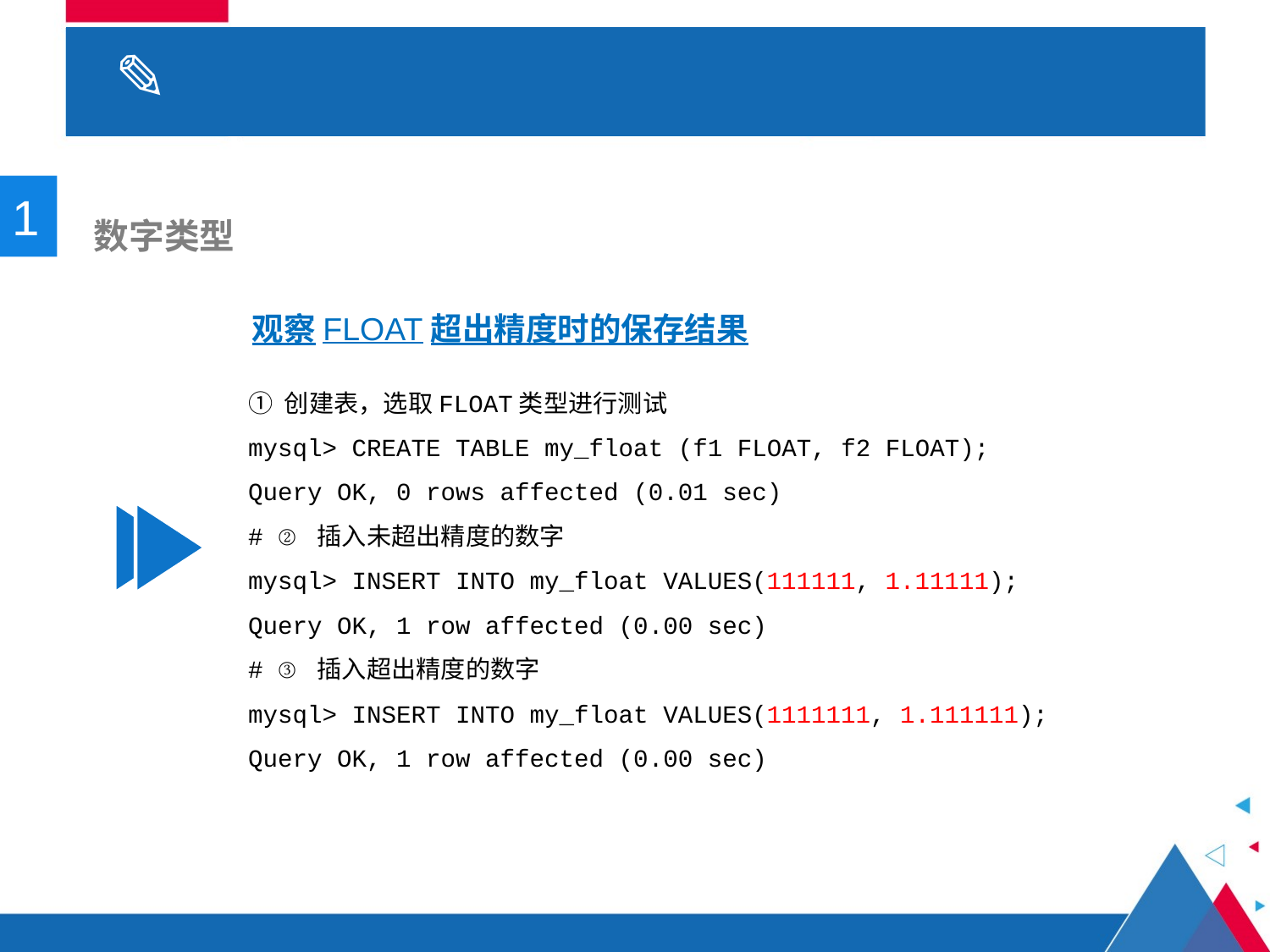

# 3.1 数据类型

1
  数字类型
观察FLOAT超出精度时的保存结果
① 创建表，选取FLOAT类型进行测试
mysql> CREATE TABLE my_float (f1 FLOAT, f2 FLOAT);
Query OK, 0 rows affected (0.01 sec)
# ② 插入未超出精度的数字
mysql> INSERT INTO my_float VALUES(111111, 1.11111);
Query OK, 1 row affected (0.00 sec)
# ③ 插入超出精度的数字
mysql> INSERT INTO my_float VALUES(1111111, 1.111111);
Query OK, 1 row affected (0.00 sec)